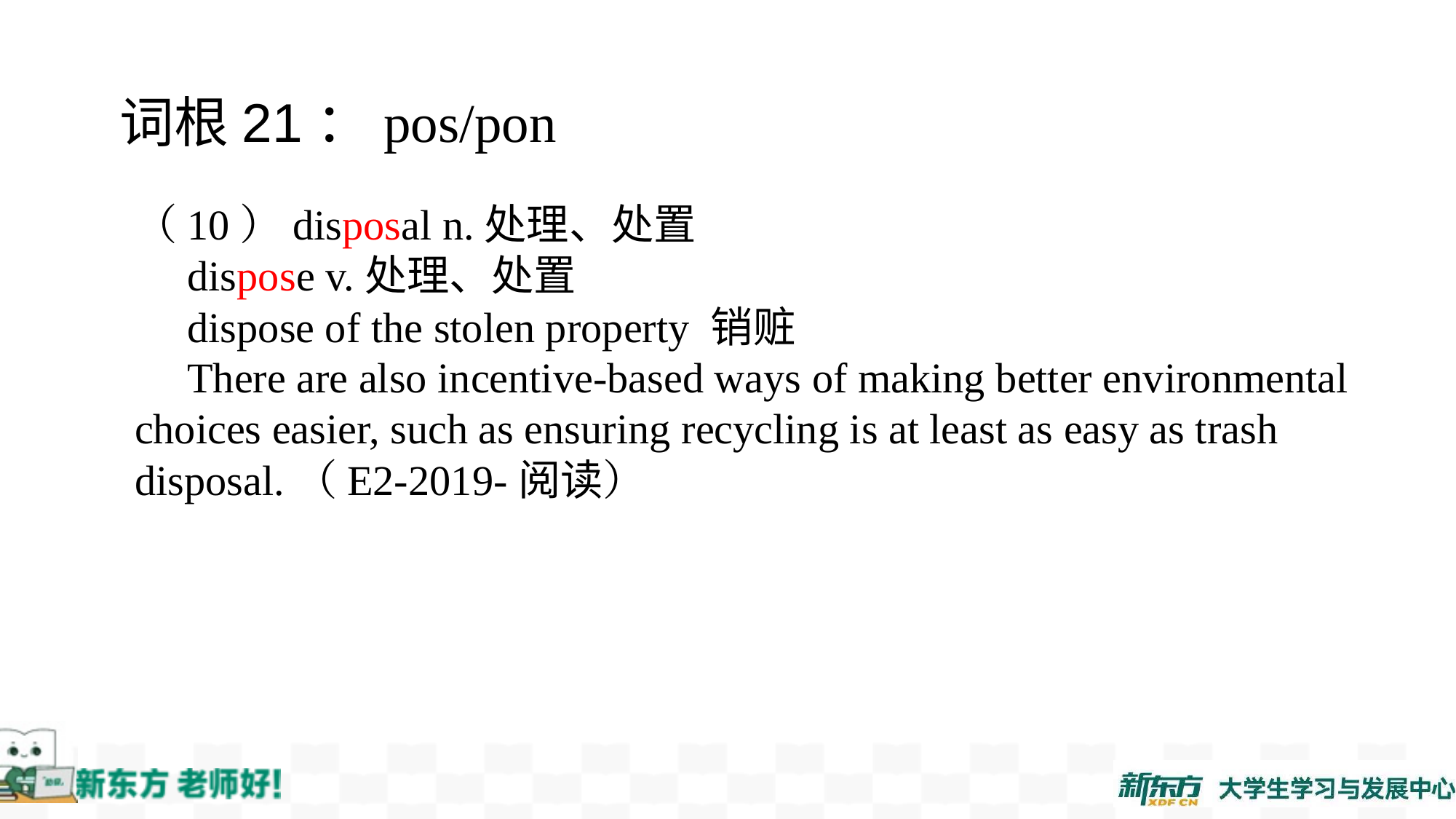

词根21：pos/pon
（10）disposal n.处理、处置
     dispose v.处理、处置
     dispose of the stolen property 销赃
     There are also incentive-based ways of making better environmental choices easier, such as ensuring recycling is at least as easy as trash disposal.（E2-2019-阅读）